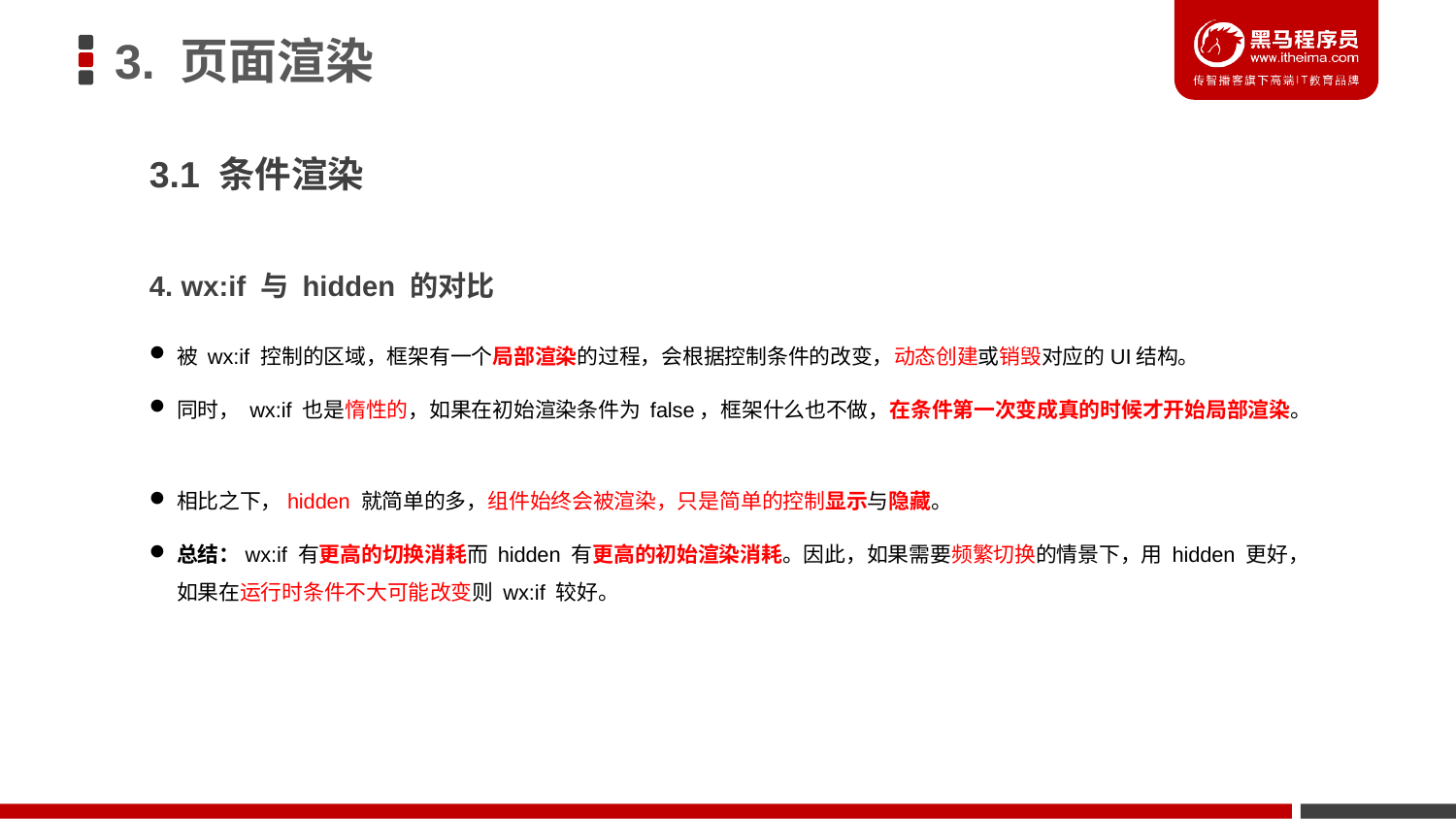

# 3. 页面渲染
3.1 条件渲染
4. wx:if 与 hidden 的对比
被 wx:if 控制的区域，框架有一个局部渲染的过程，会根据控制条件的改变，动态创建或销毁对应的UI结构。
同时， wx:if 也是惰性的，如果在初始渲染条件为 false，框架什么也不做，在条件第一次变成真的时候才开始局部渲染。
相比之下，hidden 就简单的多，组件始终会被渲染，只是简单的控制显示与隐藏。
总结：wx:if 有更高的切换消耗而 hidden 有更高的初始渲染消耗。因此，如果需要频繁切换的情景下，用 hidden 更好，如果在运行时条件不大可能改变则 wx:if 较好。